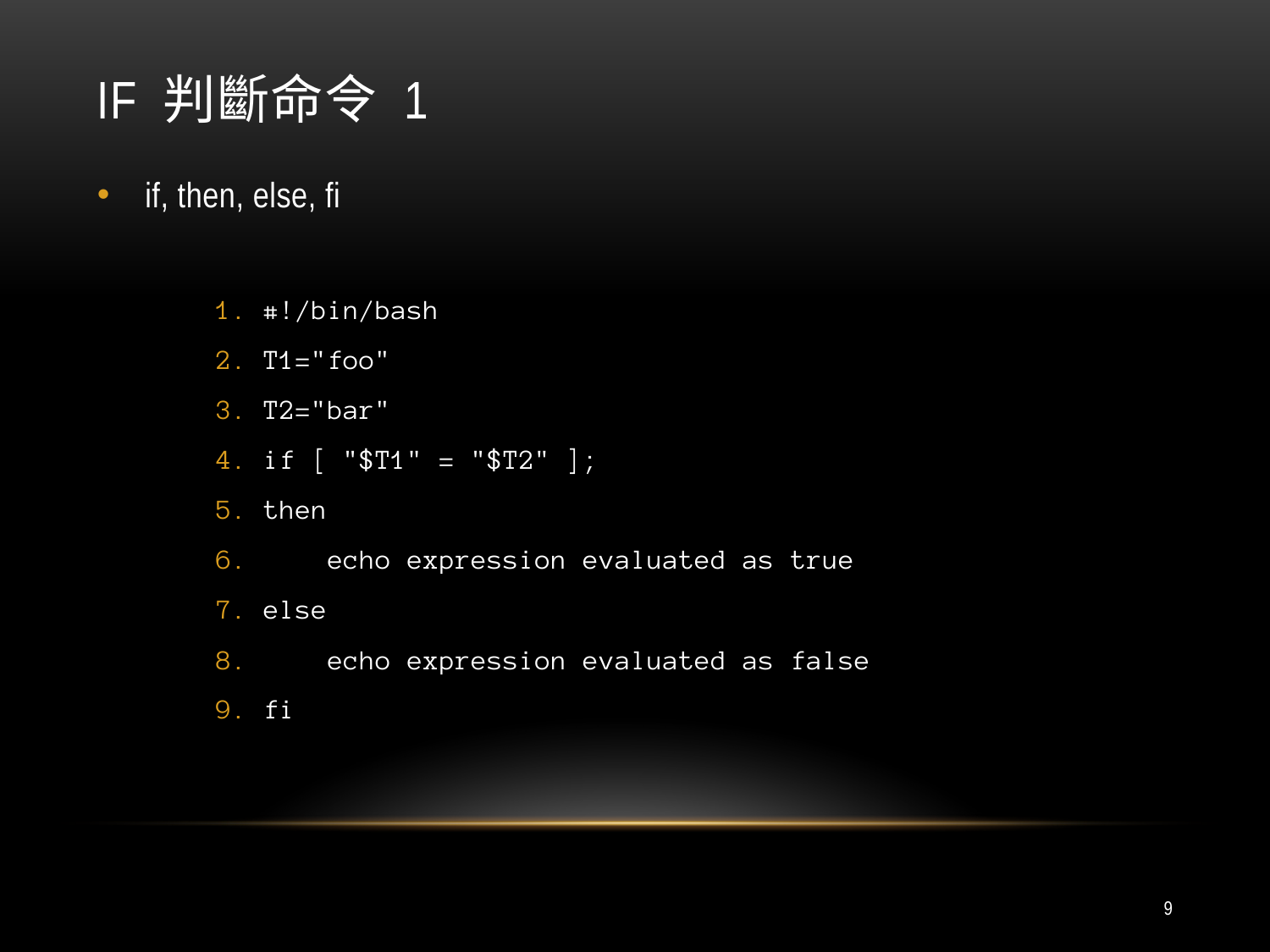

# if 判斷命令 1
if, then, else, fi

#!/bin/bash
T1="foo"
T2="bar"
if [ "$T1" = "$T2" ];
then
    echo expression evaluated as true
else
    echo expression evaluated as false
fi
9